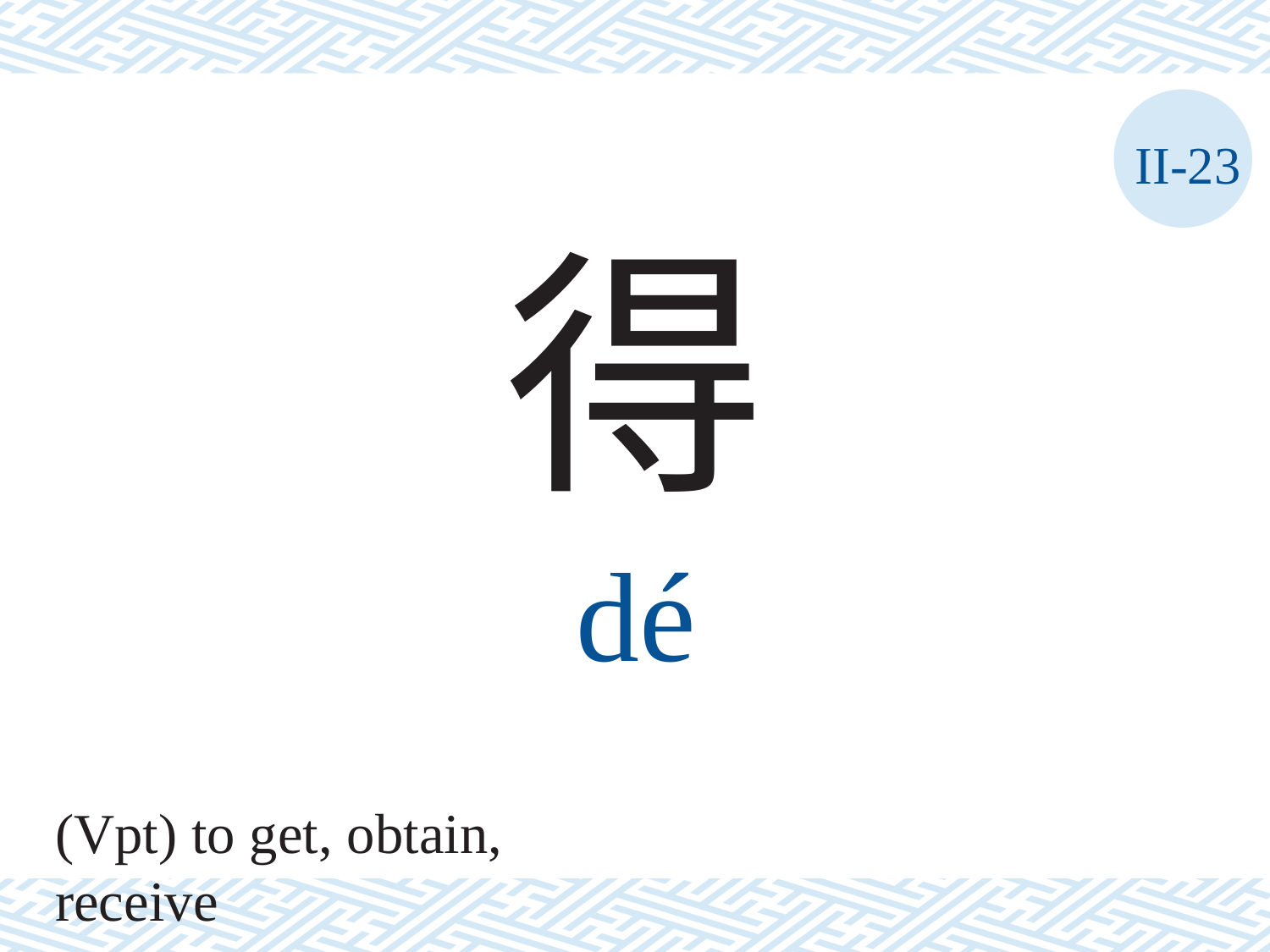

II-23
得
dé
(Vpt) to get, obtain, receive